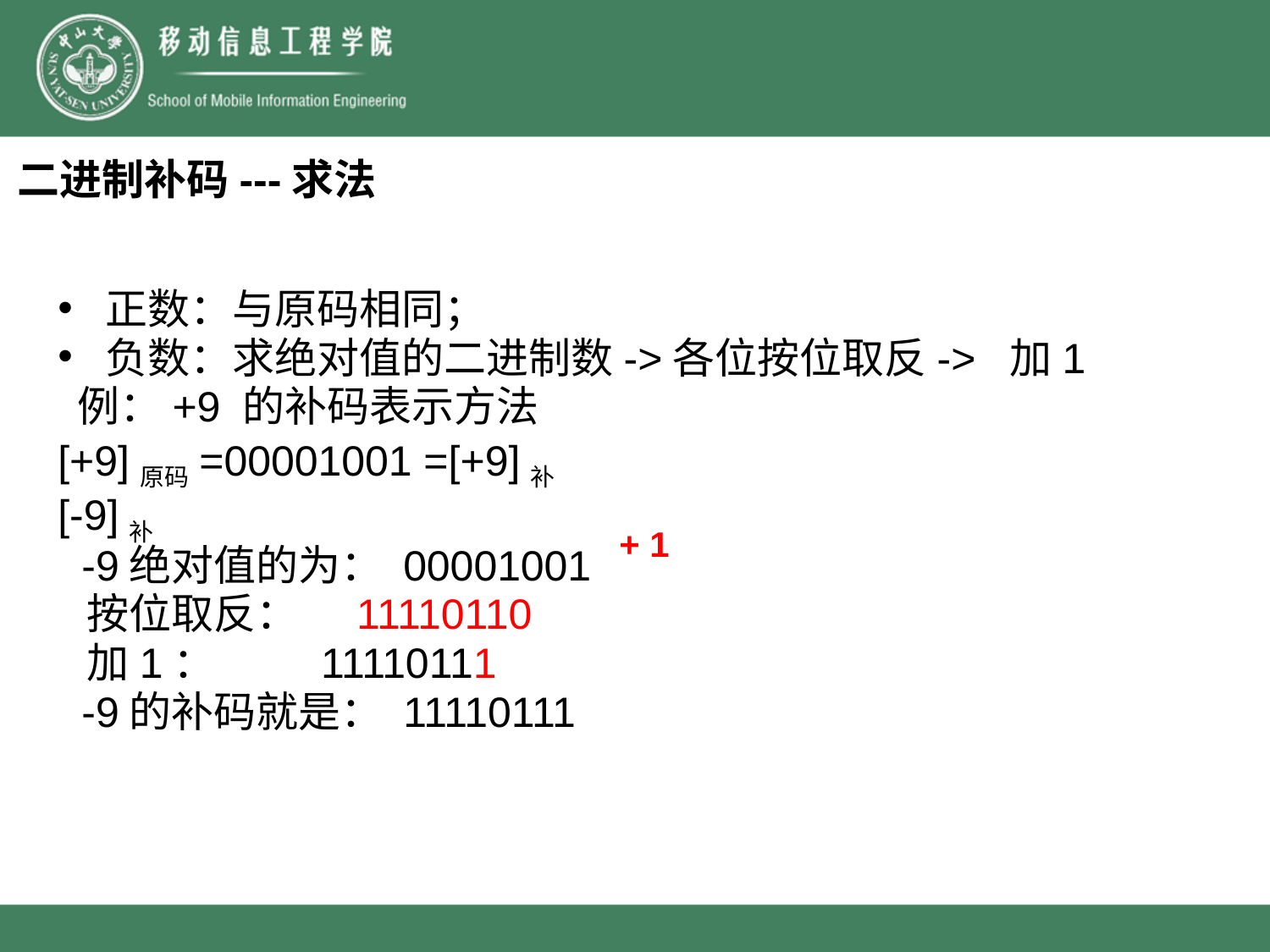

二进制补码---求法

正数：与原码相同；
负数：求绝对值的二进制数->各位按位取反->  加1
 例：+9 的补码表示方法
[+9]原码=00001001 =[+9]补
[-9]补
  -9绝对值的为： 00001001
  按位取反：     11110110
  加1：          11110111
  -9的补码就是： 11110111

+ 1